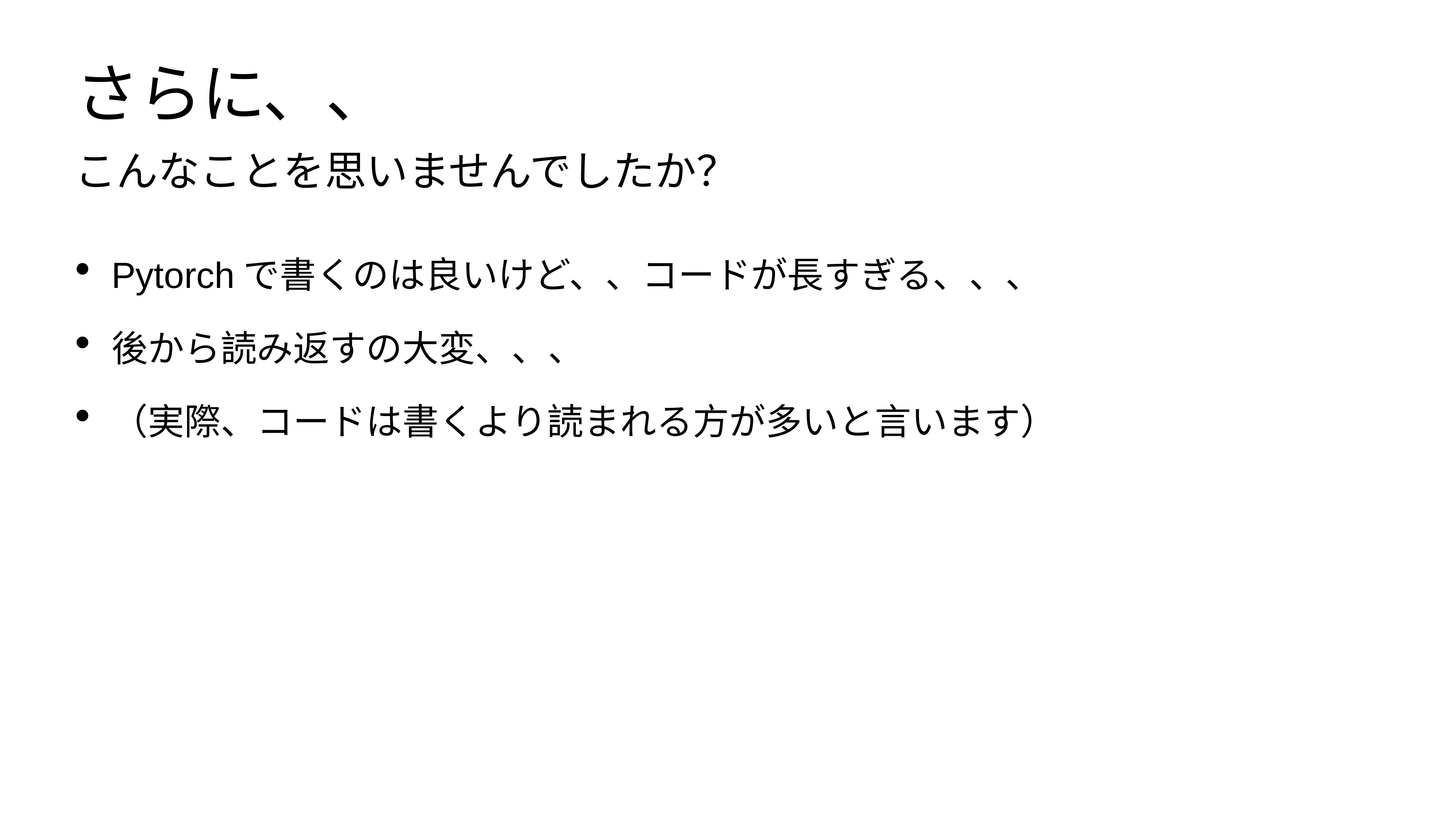

# さらに、、
こんなことを思いませんでしたか？
Pytorchで書くのは良いけど、、コードが長すぎる、、、
後から読み返すの大変、、、
（実際、コードは書くより読まれる方が多いと言います）